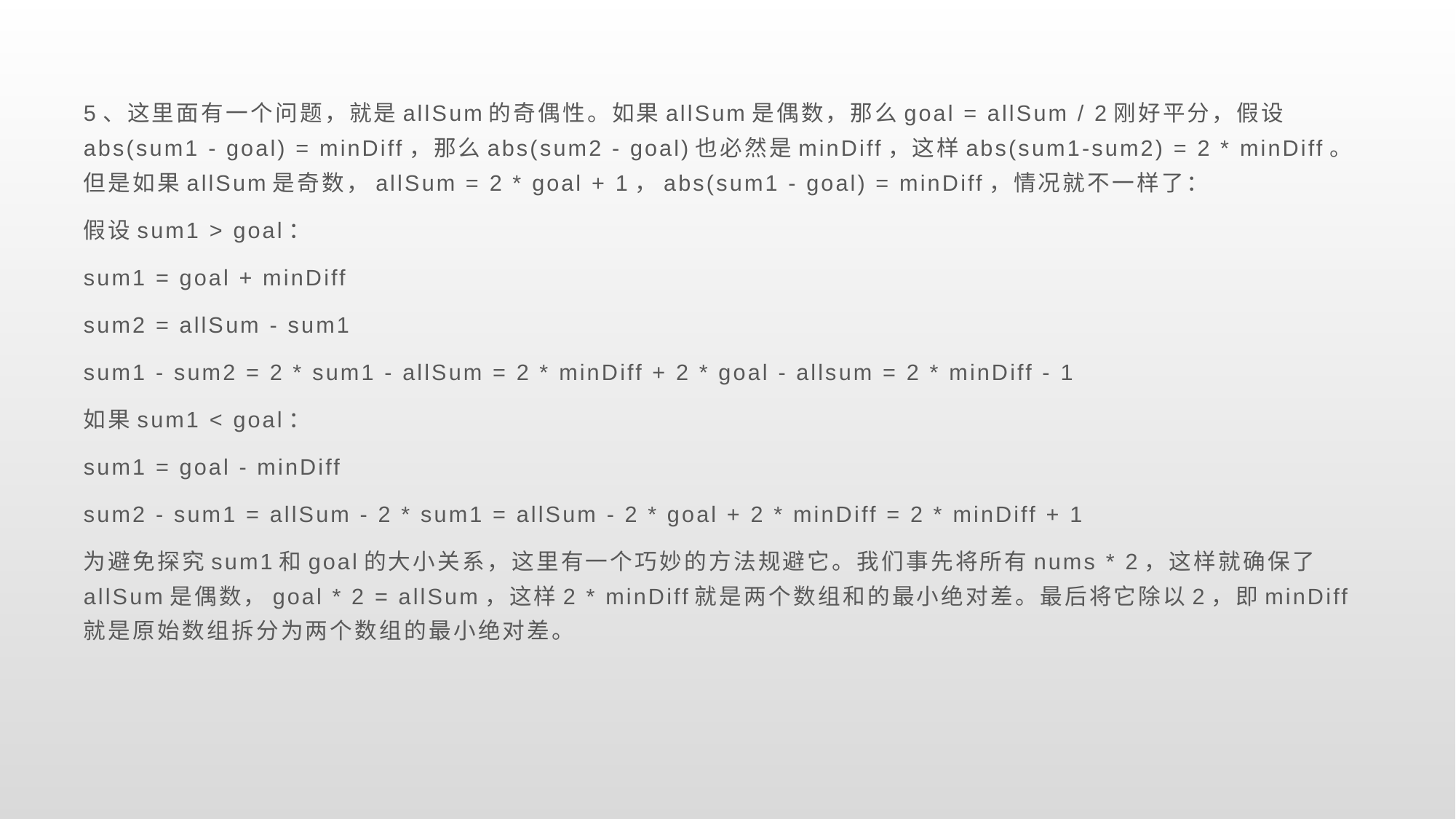

5、这里面有一个问题，就是allSum的奇偶性。如果allSum是偶数，那么goal = allSum / 2刚好平分，假设abs(sum1 - goal) = minDiff，那么abs(sum2 - goal)也必然是minDiff，这样abs(sum1-sum2) = 2 * minDiff。但是如果allSum是奇数，allSum = 2 * goal + 1，abs(sum1 - goal) = minDiff，情况就不一样了：
假设sum1 > goal：
sum1 = goal + minDiff
sum2 = allSum - sum1
sum1 - sum2 = 2 * sum1 - allSum = 2 * minDiff + 2 * goal - allsum = 2 * minDiff - 1
如果sum1 < goal：
sum1 = goal - minDiff
sum2 - sum1 = allSum - 2 * sum1 = allSum - 2 * goal + 2 * minDiff = 2 * minDiff + 1
为避免探究sum1和goal的大小关系，这里有一个巧妙的方法规避它。我们事先将所有nums * 2，这样就确保了allSum是偶数，goal * 2 = allSum，这样2 * minDiff就是两个数组和的最小绝对差。最后将它除以2，即minDiff就是原始数组拆分为两个数组的最小绝对差。